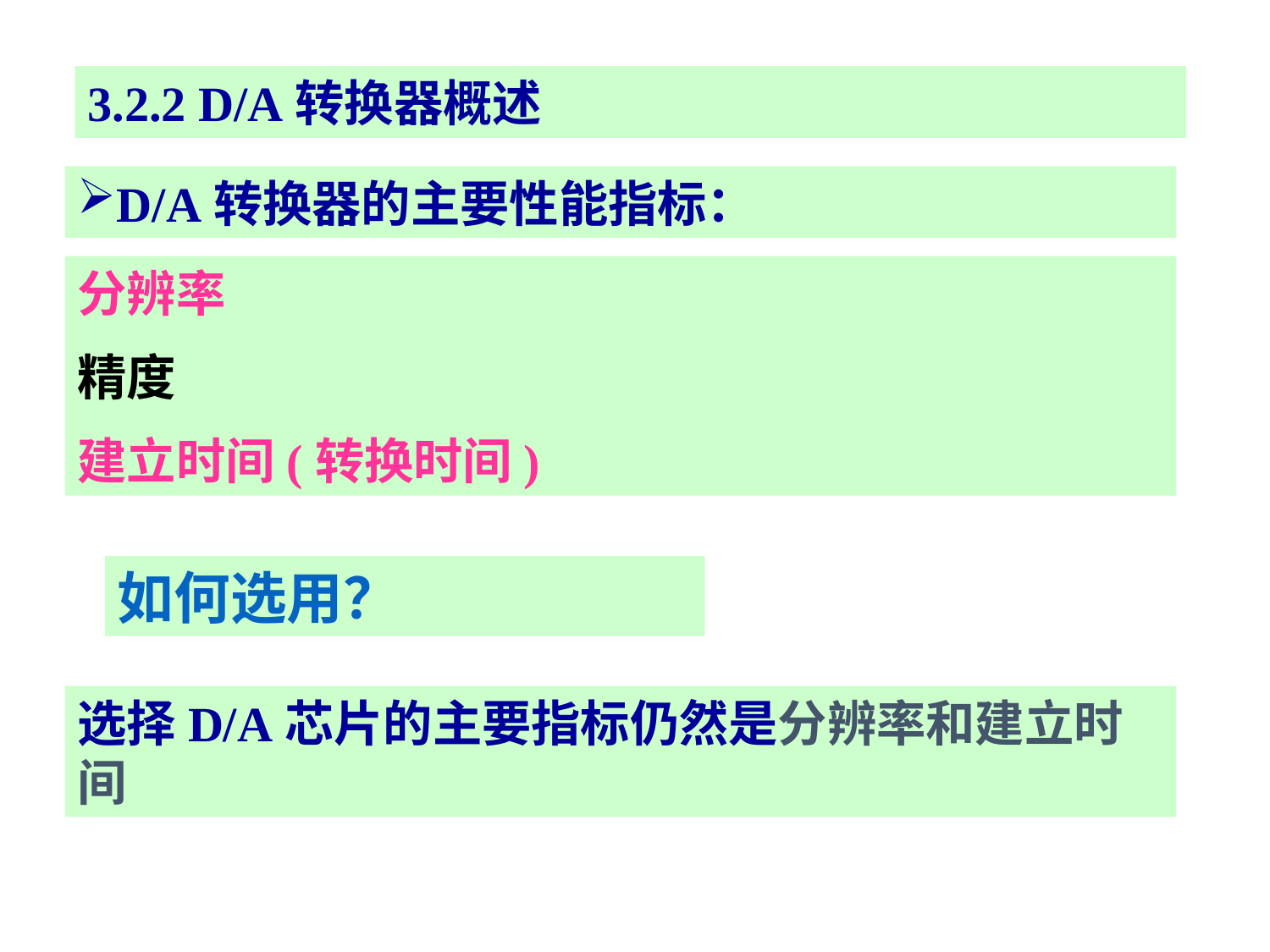

3.2.2 D/A转换器概述
D/A转换器的主要性能指标：
分辨率
精度
建立时间(转换时间)
如何选用？
选择D/A芯片的主要指标仍然是分辨率和建立时间